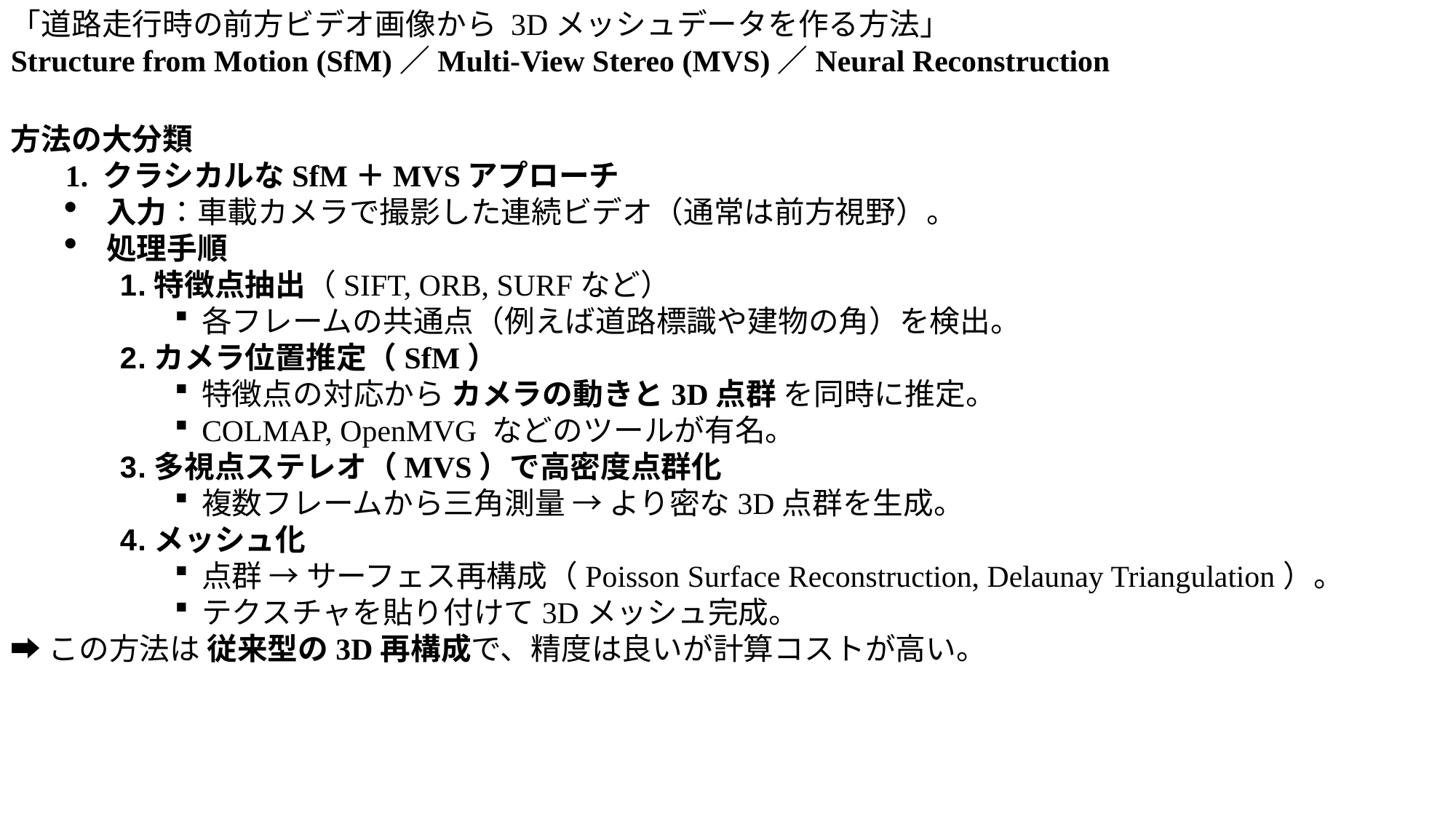

「道路走行時の前方ビデオ画像から 3Dメッシュデータを作る方法」
Structure from Motion (SfM)／Multi-View Stereo (MVS)／Neural Reconstruction
方法の大分類
1. クラシカルなSfM＋MVSアプローチ
入力：車載カメラで撮影した連続ビデオ（通常は前方視野）。
処理手順
特徴点抽出（SIFT, ORB, SURFなど）
各フレームの共通点（例えば道路標識や建物の角）を検出。
カメラ位置推定（SfM）
特徴点の対応から カメラの動きと3D点群 を同時に推定。
COLMAP, OpenMVG などのツールが有名。
多視点ステレオ（MVS）で高密度点群化
複数フレームから三角測量 → より密な3D点群を生成。
メッシュ化
点群 → サーフェス再構成（Poisson Surface Reconstruction, Delaunay Triangulation）。
テクスチャを貼り付けて3Dメッシュ完成。
➡この方法は 従来型の3D再構成で、精度は良いが計算コストが高い。